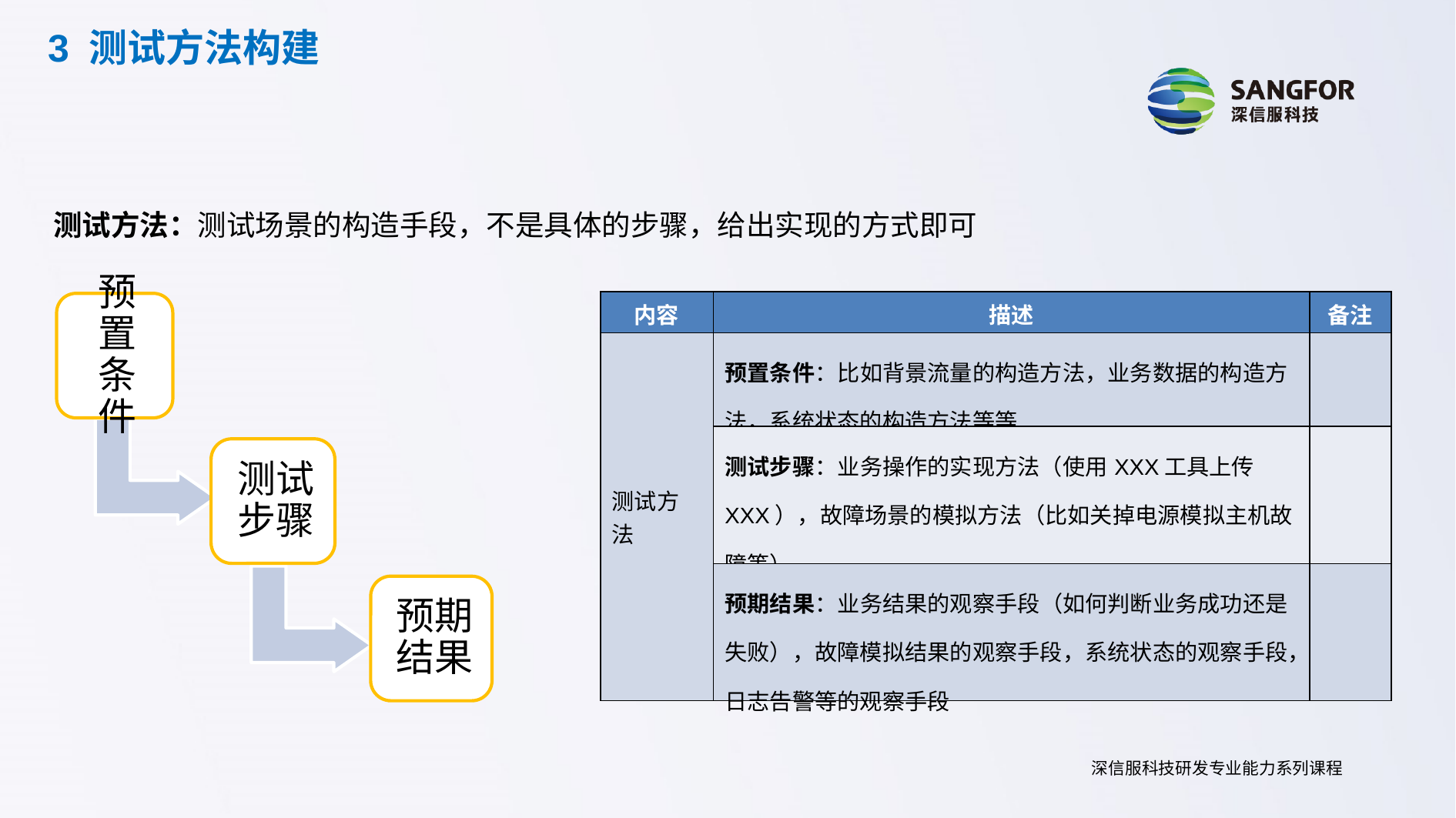

3 测试方法构建
测试方法：测试场景的构造手段，不是具体的步骤，给出实现的方式即可
预置条件
测试步骤
预期结果
| 内容 | 描述 | 备注 |
| --- | --- | --- |
| 测试方法 | 预置条件：比如背景流量的构造方法，业务数据的构造方法，系统状态的构造方法等等 |  |
|  | 测试步骤：业务操作的实现方法（使用XXX工具上传XXX），故障场景的模拟方法（比如关掉电源模拟主机故障等） |  |
|  | 预期结果：业务结果的观察手段（如何判断业务成功还是失败），故障模拟结果的观察手段，系统状态的观察手段，日志告警等的观察手段 |  |